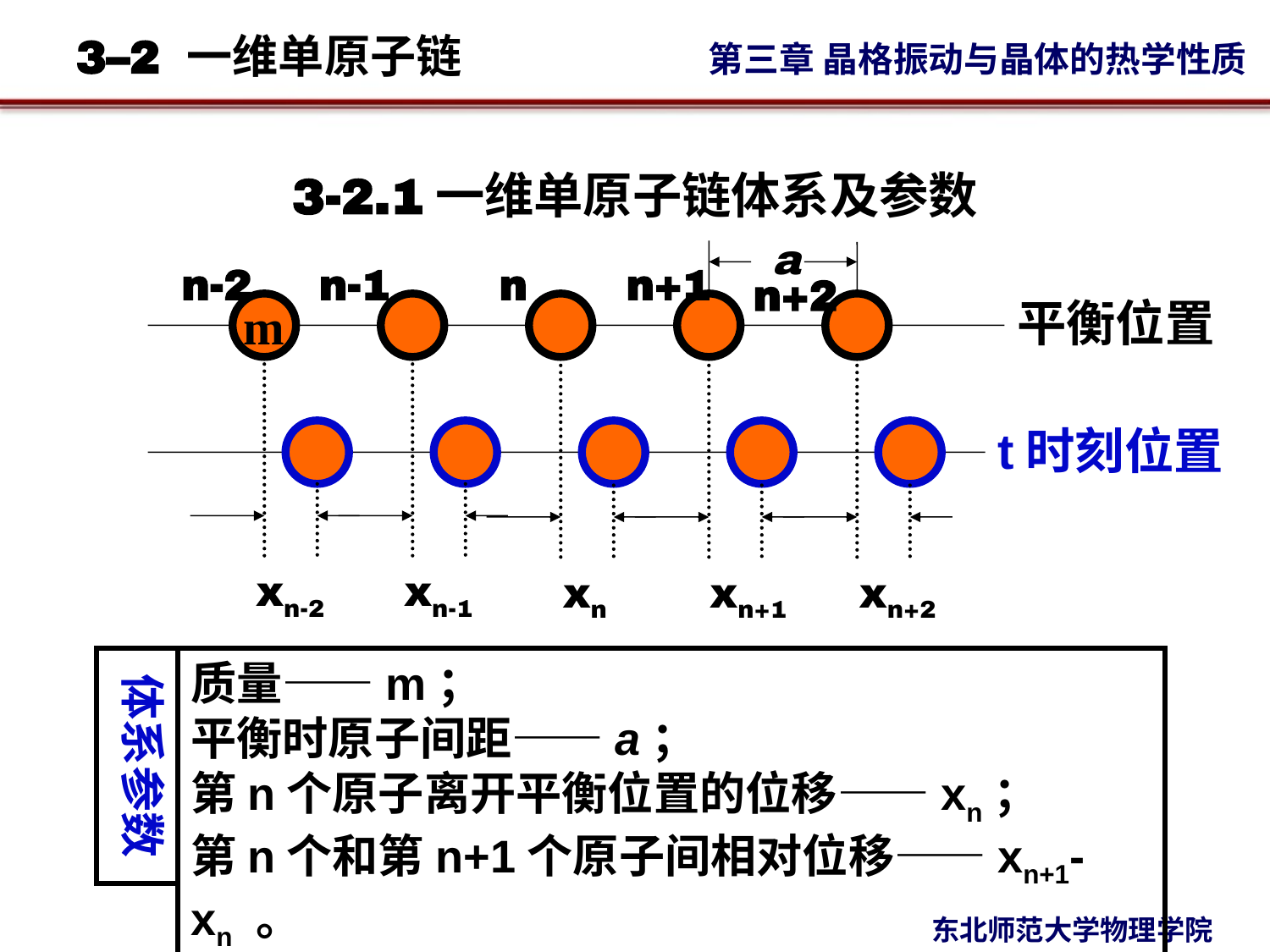

# 3-2.1一维单原子链体系及参数
a

n-2
n-1
n
n+1

n+2

xn-2

xn-1

xn

xn+1

xn+2
m

平衡位置
t时刻位置
体系参数
质量——m；
平衡时原子间距——a；
第n个原子离开平衡位置的位移——xn；
第n个和第n+1个原子间相对位移——xn+1-xn 。